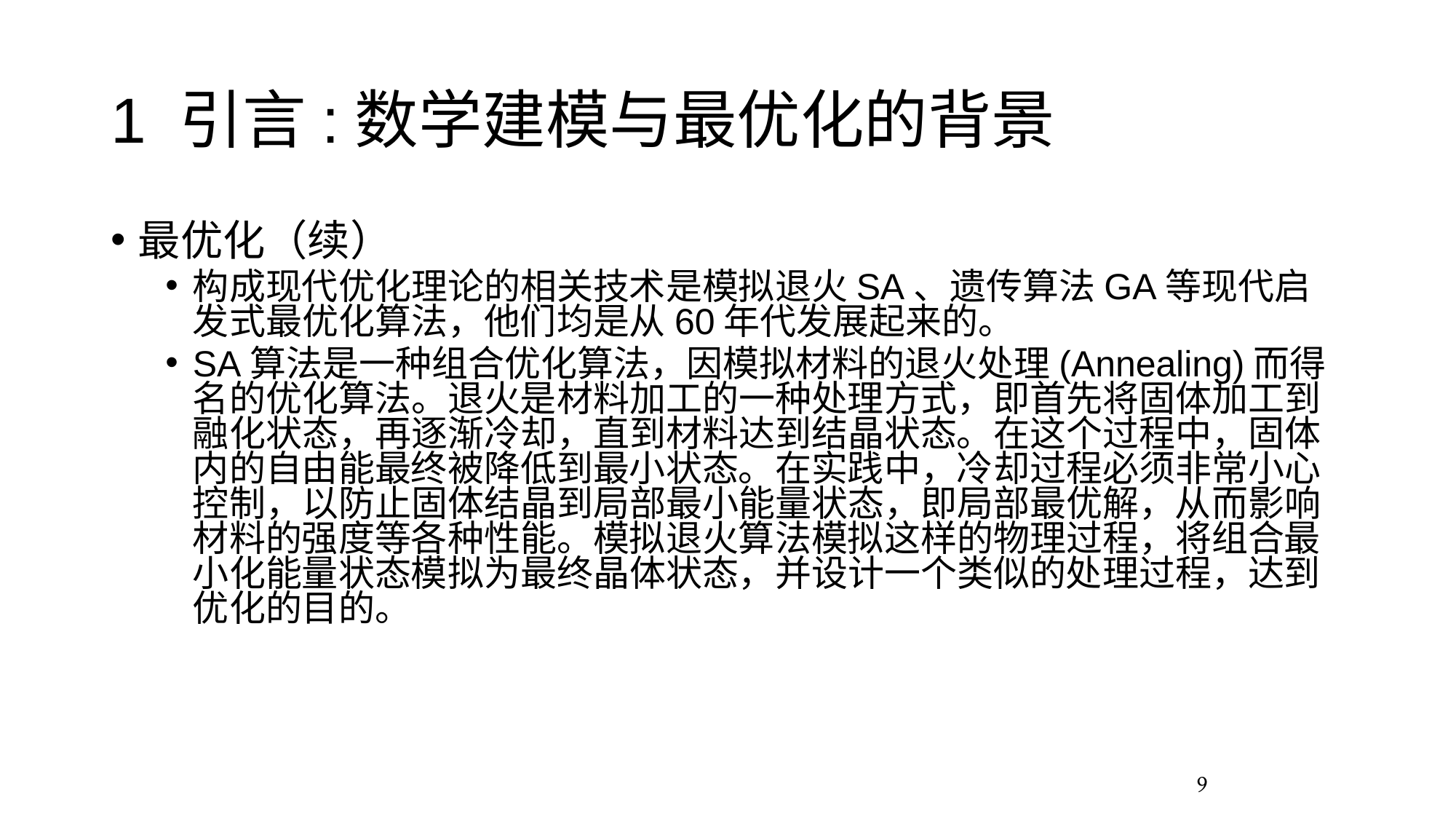

# 1 引言:数学建模与最优化的背景
最优化（续）
构成现代优化理论的相关技术是模拟退火SA、遗传算法GA等现代启发式最优化算法，他们均是从60年代发展起来的。
SA算法是一种组合优化算法，因模拟材料的退火处理(Annealing)而得名的优化算法。退火是材料加工的一种处理方式，即首先将固体加工到融化状态，再逐渐冷却，直到材料达到结晶状态。在这个过程中，固体内的自由能最终被降低到最小状态。在实践中，冷却过程必须非常小心控制，以防止固体结晶到局部最小能量状态，即局部最优解，从而影响材料的强度等各种性能。模拟退火算法模拟这样的物理过程，将组合最小化能量状态模拟为最终晶体状态，并设计一个类似的处理过程，达到优化的目的。
9